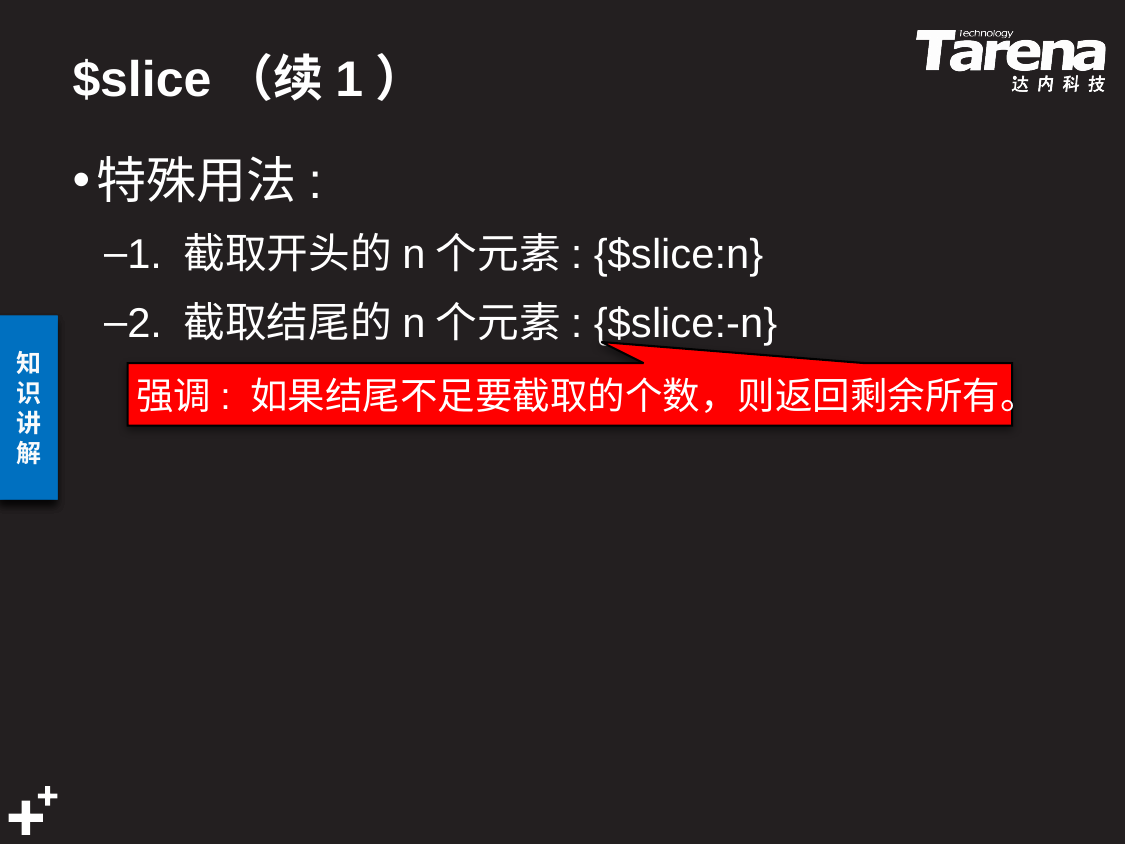

# $slice（续1）
特殊用法:
1. 截取开头的n个元素: {$slice:n}
2. 截取结尾的n个元素: {$slice:-n}
强调: 如果结尾不足要截取的个数，则返回剩余所有。